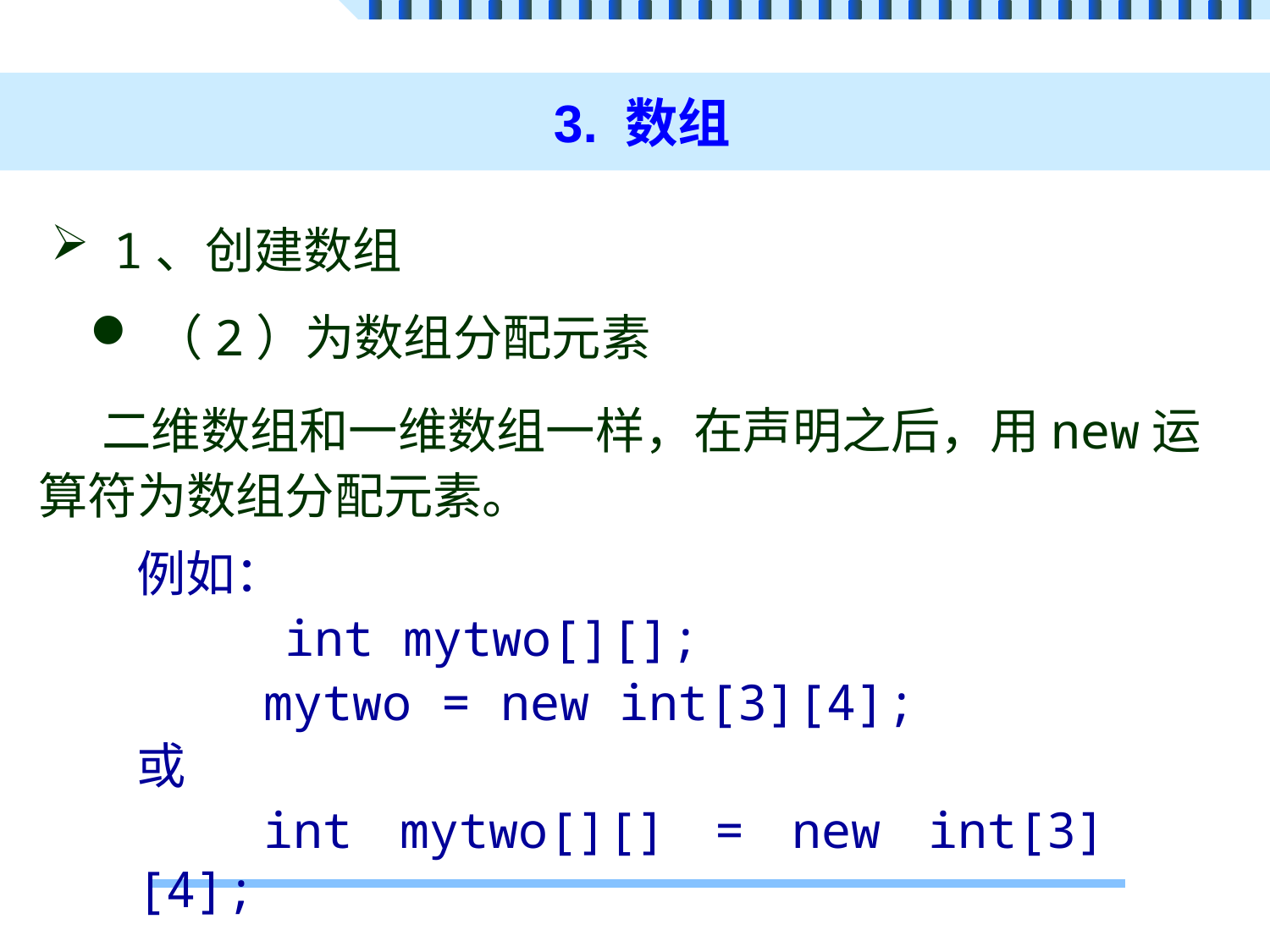

# 3. 数组
1、创建数组
（2）为数组分配元素
二维数组和一维数组一样，在声明之后，用new运算符为数组分配元素。
例如：
     int mytwo[][];
	mytwo = new int[3][4];
或
	int mytwo[][] = new int[3][4];